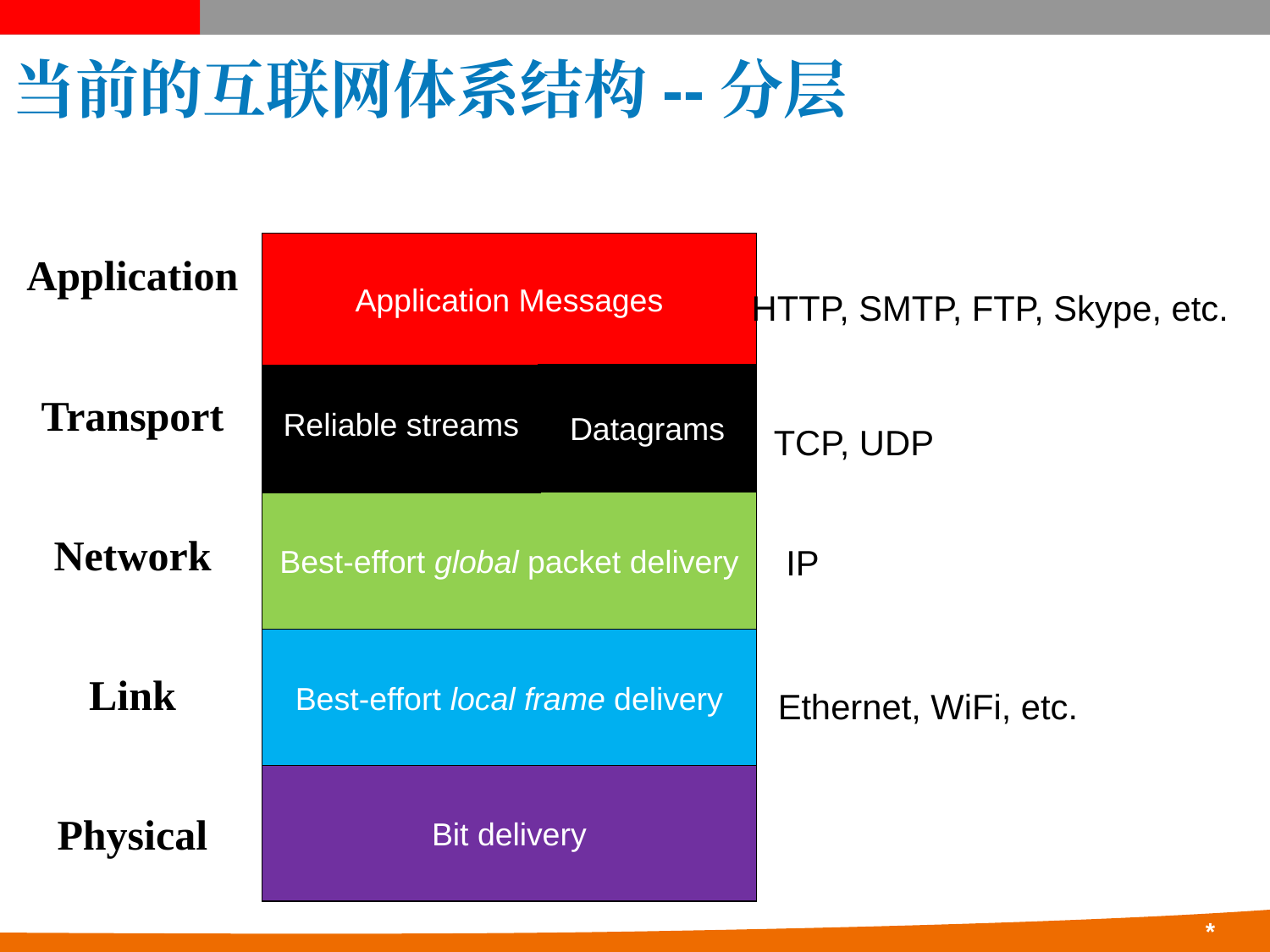

# 当前的互联网体系结构--分层
Application Messages
Application
HTTP, SMTP, FTP, Skype, etc.
Reliable streams
Datagrams
Transport
TCP, UDP
Best-effort global packet delivery
Network
IP
Best-effort local frame delivery
Link
Ethernet, WiFi, etc.
Bit delivery
Physical